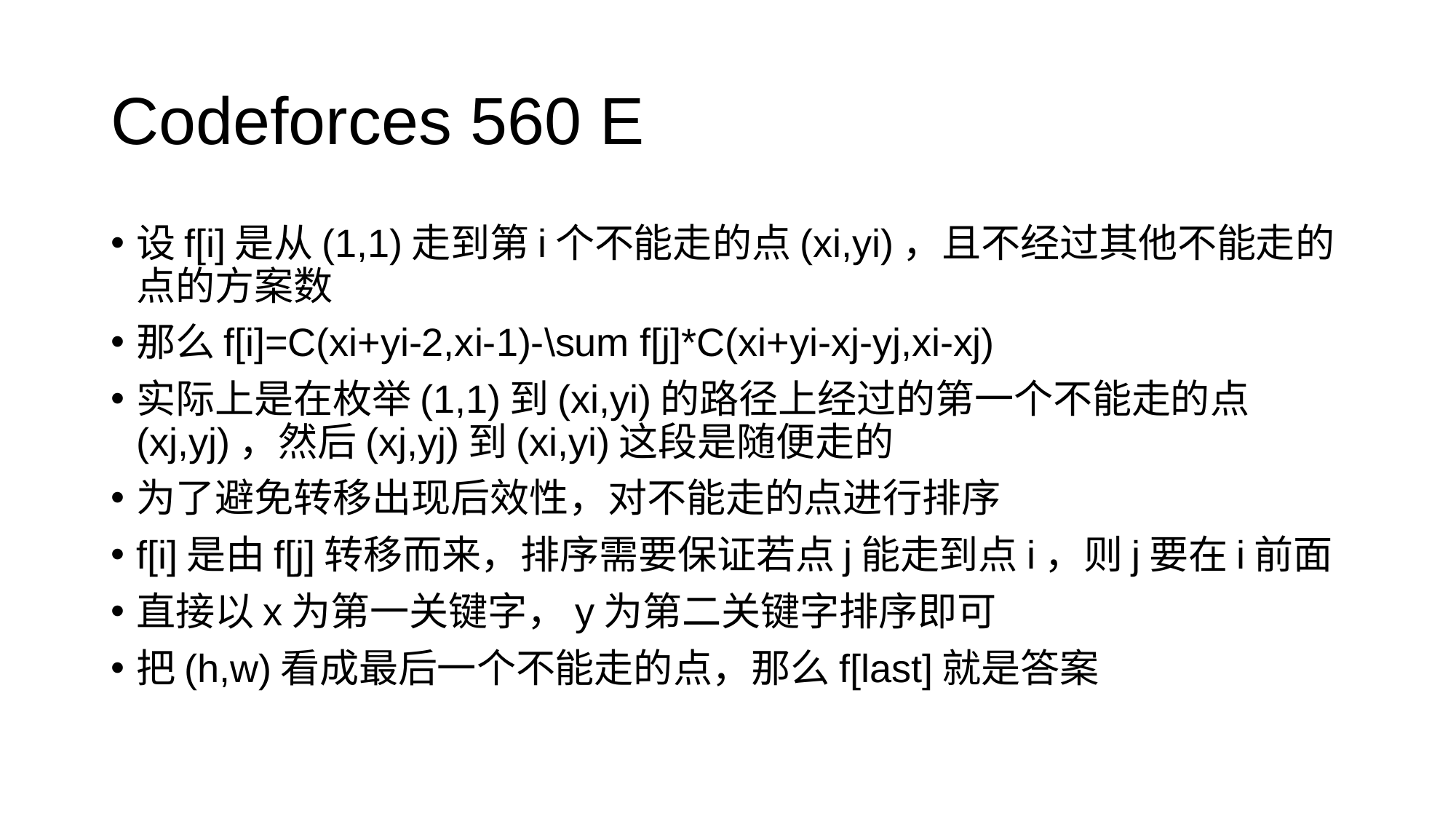

# Codeforces 560 E
设f[i]是从(1,1)走到第i个不能走的点(xi,yi)，且不经过其他不能走的点的方案数
那么f[i]=C(xi+yi-2,xi-1)-\sum f[j]*C(xi+yi-xj-yj,xi-xj)
实际上是在枚举(1,1)到(xi,yi)的路径上经过的第一个不能走的点(xj,yj)，然后(xj,yj)到(xi,yi)这段是随便走的
为了避免转移出现后效性，对不能走的点进行排序
f[i]是由f[j]转移而来，排序需要保证若点j能走到点i，则j要在i前面
直接以x为第一关键字，y为第二关键字排序即可
把(h,w)看成最后一个不能走的点，那么f[last]就是答案